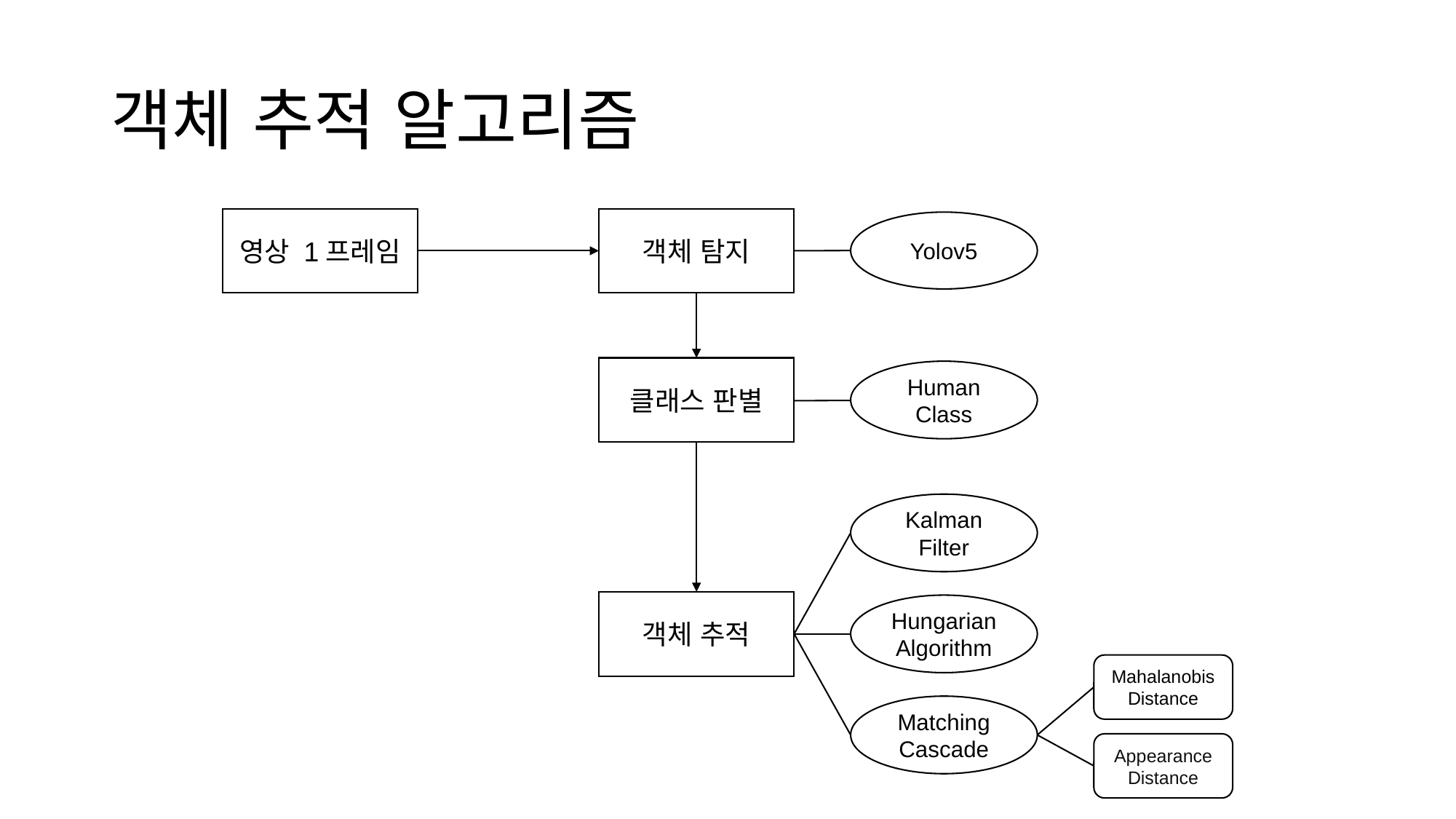

# 객체 추적 알고리즘
영상 1프레임
객체 탐지
Yolov5
클래스 판별
Human
Class
Kalman
Filter
객체 추적
Hungarian
Algorithm
Mahalanobis Distance
Matching
Cascade
Appearance Distance